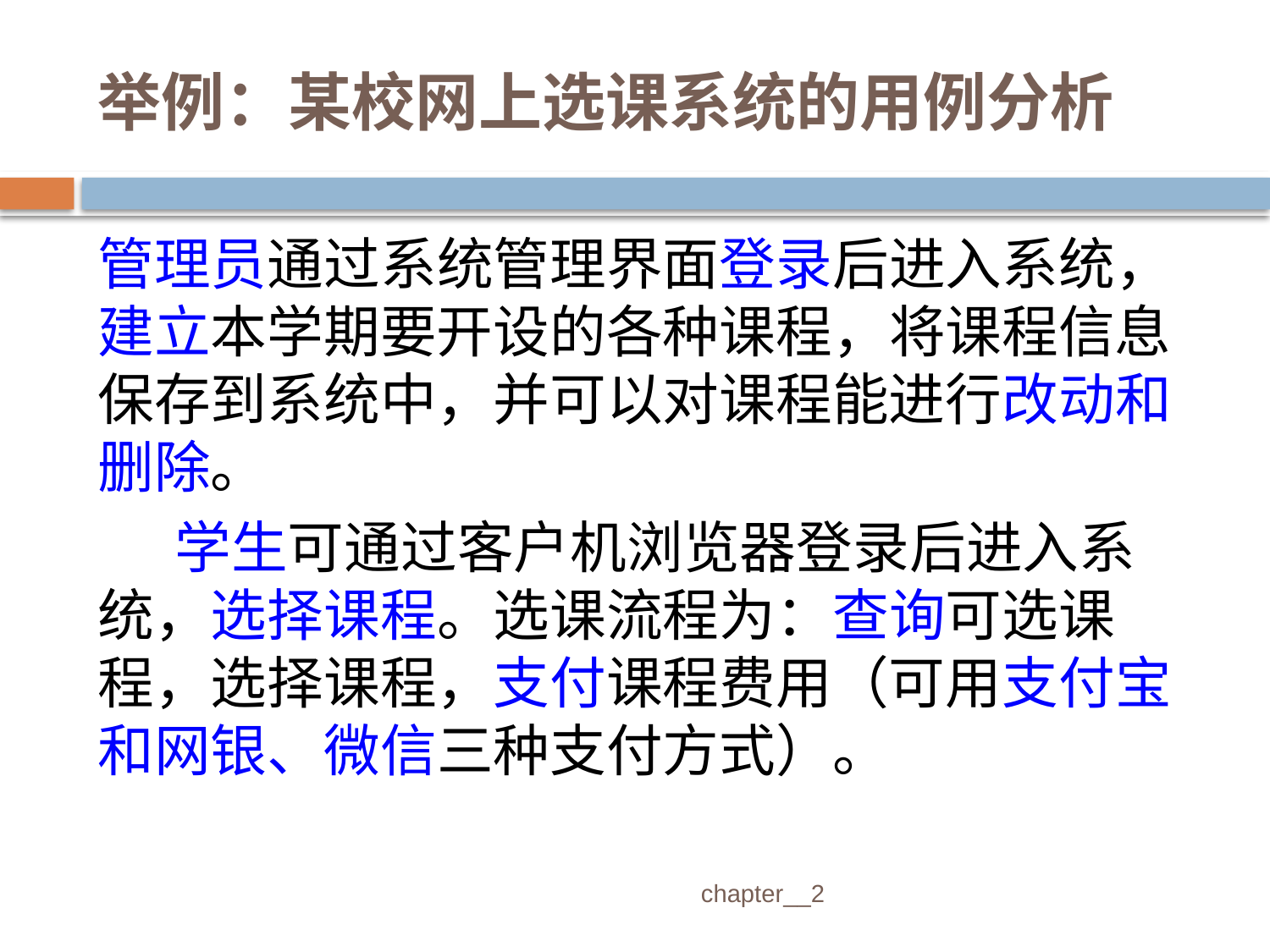

# 举例：某校网上选课系统的用例分析
65
管理员通过系统管理界面登录后进入系统，建立本学期要开设的各种课程，将课程信息保存到系统中，并可以对课程能进行改动和删除。
     学生可通过客户机浏览器登录后进入系统，选择课程。选课流程为：查询可选课程，选择课程，支付课程费用（可用支付宝和网银、微信三种支付方式）。

 chapter__2